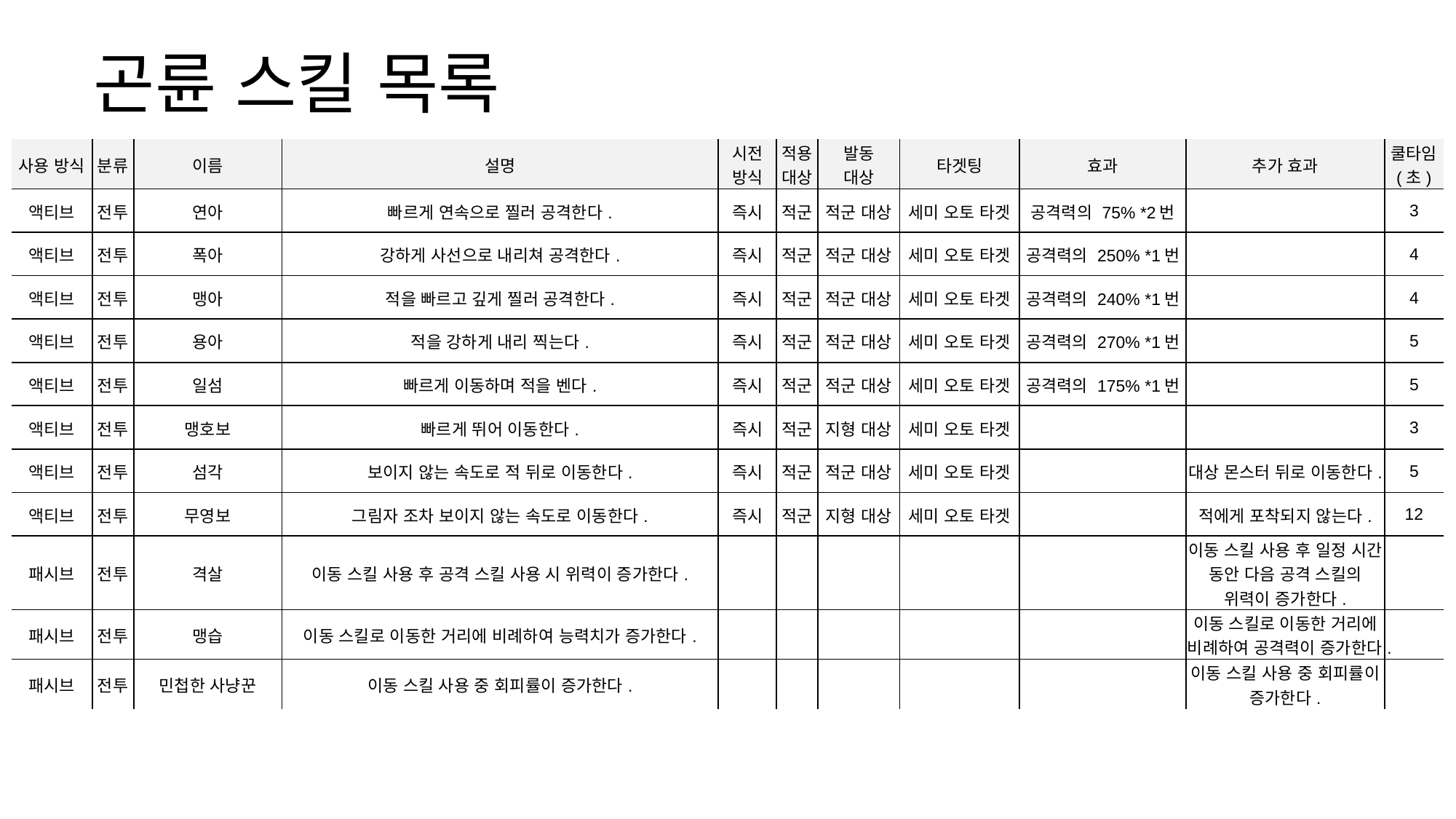

곤륜 스킬 목록
| 사용 방식 | 분류 | 이름 | 설명 | 시전 방식 | 적용 대상 | 발동 대상 | 타겟팅 | 효과 | 추가 효과 | 쿨타임 (초) |
| --- | --- | --- | --- | --- | --- | --- | --- | --- | --- | --- |
| 액티브 | 전투 | 연아 | 빠르게 연속으로 찔러 공격한다. | 즉시 | 적군 | 적군 대상 | 세미 오토 타겟 | 공격력의 75% \*2번 |  | 3 |
| 액티브 | 전투 | 폭아 | 강하게 사선으로 내리쳐 공격한다. | 즉시 | 적군 | 적군 대상 | 세미 오토 타겟 | 공격력의 250% \*1번 |  | 4 |
| 액티브 | 전투 | 맹아 | 적을 빠르고 깊게 찔러 공격한다. | 즉시 | 적군 | 적군 대상 | 세미 오토 타겟 | 공격력의 240% \*1번 |  | 4 |
| 액티브 | 전투 | 용아 | 적을 강하게 내리 찍는다. | 즉시 | 적군 | 적군 대상 | 세미 오토 타겟 | 공격력의 270% \*1번 |  | 5 |
| 액티브 | 전투 | 일섬 | 빠르게 이동하며 적을 벤다. | 즉시 | 적군 | 적군 대상 | 세미 오토 타겟 | 공격력의 175% \*1번 |  | 5 |
| 액티브 | 전투 | 맹호보 | 빠르게 뛰어 이동한다. | 즉시 | 적군 | 지형 대상 | 세미 오토 타겟 |  |  | 3 |
| 액티브 | 전투 | 섬각 | 보이지 않는 속도로 적 뒤로 이동한다. | 즉시 | 적군 | 적군 대상 | 세미 오토 타겟 |  | 대상 몬스터 뒤로 이동한다. | 5 |
| 액티브 | 전투 | 무영보 | 그림자 조차 보이지 않는 속도로 이동한다. | 즉시 | 적군 | 지형 대상 | 세미 오토 타겟 |  | 적에게 포착되지 않는다. | 12 |
| 패시브 | 전투 | 격살 | 이동 스킬 사용 후 공격 스킬 사용 시 위력이 증가한다. |  |  |  |  |  | 이동 스킬 사용 후 일정 시간 동안 다음 공격 스킬의 위력이 증가한다. |  |
| 패시브 | 전투 | 맹습 | 이동 스킬로 이동한 거리에 비례하여 능력치가 증가한다. |  |  |  |  |  | 이동 스킬로 이동한 거리에 비례하여 공격력이 증가한다. |  |
| 패시브 | 전투 | 민첩한 사냥꾼 | 이동 스킬 사용 중 회피률이 증가한다. |  |  |  |  |  | 이동 스킬 사용 중 회피률이 증가한다. |  |